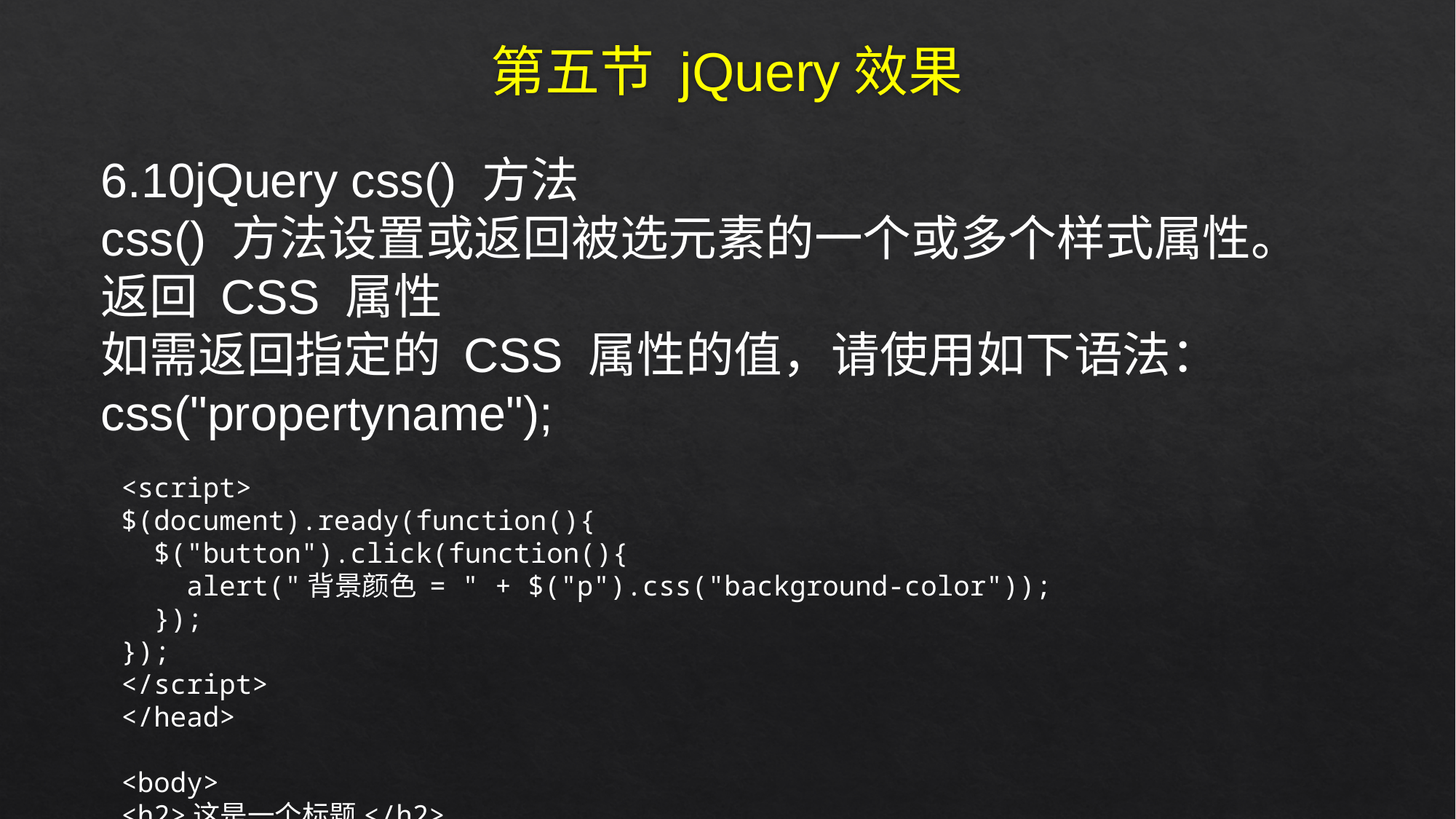

# 第五节 jQuery效果
6.10jQuery css() 方法
css() 方法设置或返回被选元素的一个或多个样式属性。
返回 CSS 属性
如需返回指定的 CSS 属性的值，请使用如下语法：
css("propertyname");

<script>
$(document).ready(function(){
  $("button").click(function(){
    alert("背景颜色 = " + $("p").css("background-color"));
  });
});
</script>
</head>

<body>
<h2>这是一个标题</h2>
<p style="background-color:#ff0000">这是一个段落。</p>
<p style="background-color:#00ff00">这是一个段落。</p>
<p style="background-color:#0000ff">这是一个段落。</p>
<button>返回第一个 p 元素的 background-color </button>
</body>